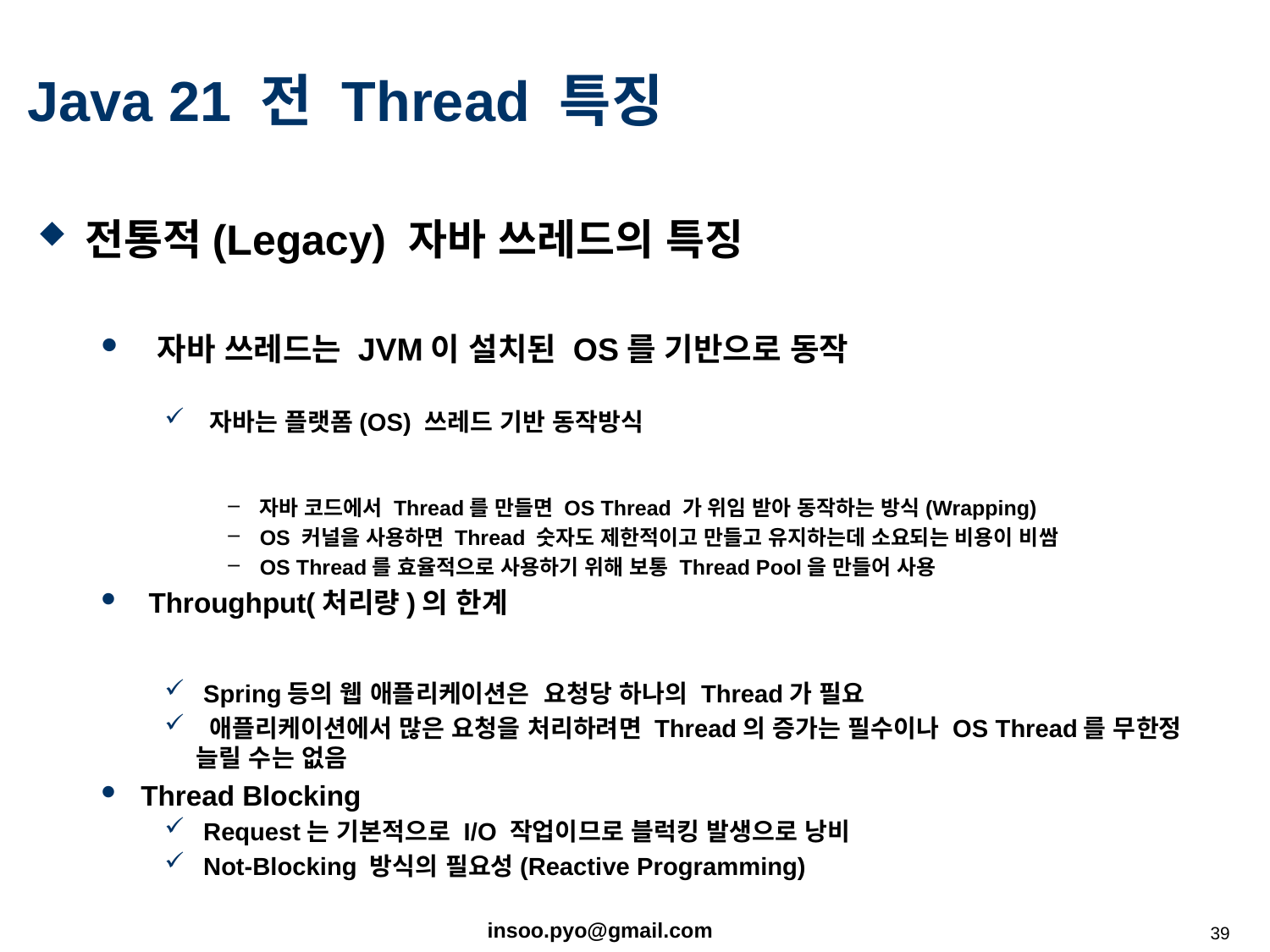

# Java 21 전 Thread 특징
전통적(Legacy) 자바 쓰레드의 특징

 자바 쓰레드는 JVM이 설치된 OS를 기반으로 동작

 자바는 플랫폼(OS) 쓰레드 기반 동작방식

자바 코드에서 Thread를 만들면 OS Thread 가 위임 받아 동작하는 방식(Wrapping)
OS 커널을 사용하면 Thread 숫자도 제한적이고 만들고 유지하는데 소요되는 비용이 비쌈
OS Thread를 효율적으로 사용하기 위해 보통 Thread Pool을 만들어 사용
 Throughput(처리량)의 한계

 Spring등의 웹 애플리케이션은  요청당 하나의 Thread가 필요
 애플리케이션에서 많은 요청을 처리하려면 Thread의 증가는 필수이나 OS Thread를 무한정 늘릴 수는 없음
Thread Blocking
 Request는 기본적으로 I/O 작업이므로 블럭킹 발생으로 낭비
 Not-Blocking 방식의 필요성(Reactive Programming)

39